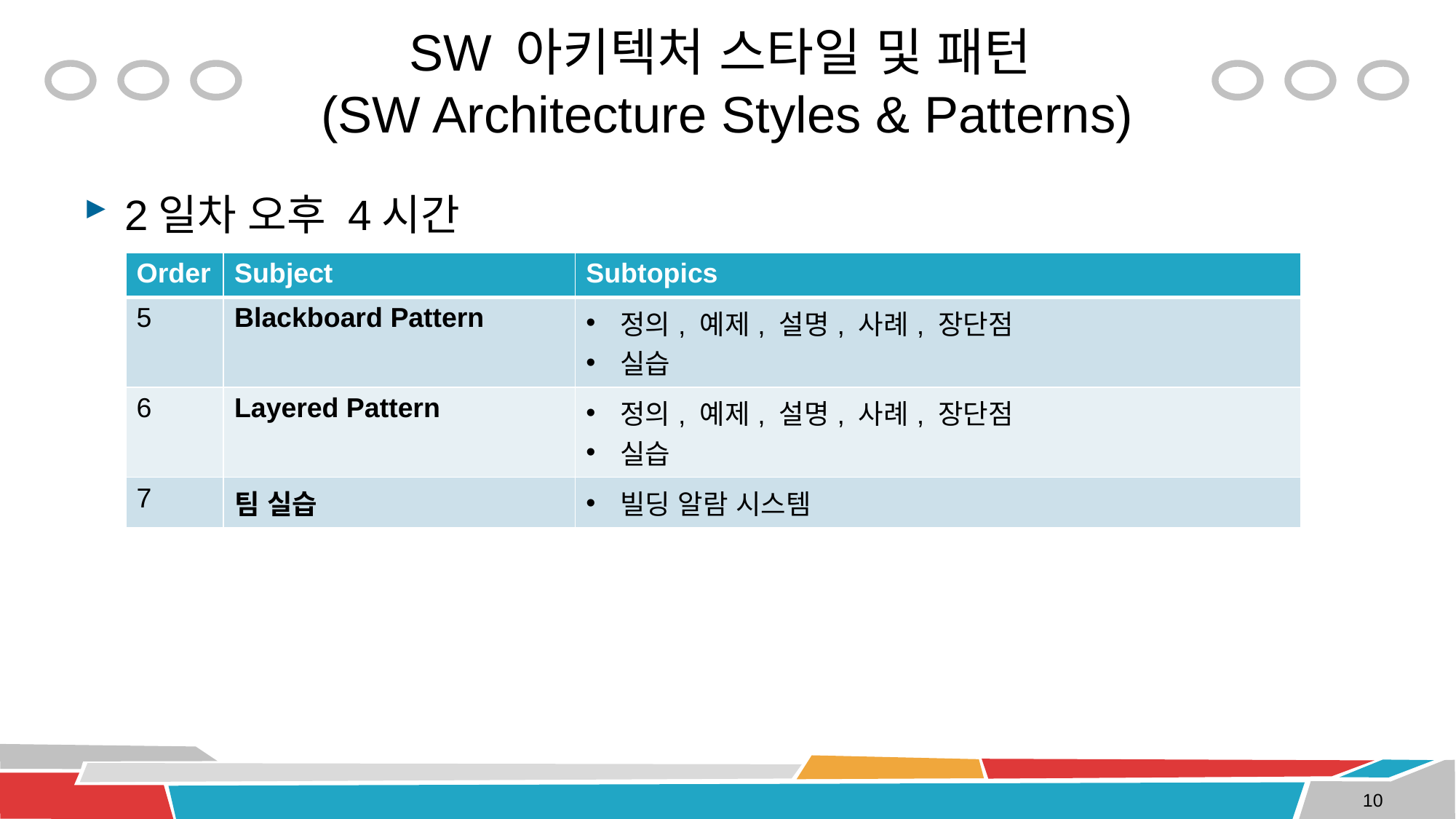

# SW 아키텍처 스타일 및 패턴 (SW Architecture Styles & Patterns)
2일차 오후 4시간

| Order | Subject | Subtopics |
| --- | --- | --- |
| 5 | Blackboard Pattern | 정의, 예제, 설명, 사례, 장단점 실습 |
| 6 | Layered Pattern | 정의, 예제, 설명, 사례, 장단점 실습 |
| 7 | 팀 실습 | 빌딩 알람 시스템 |
10